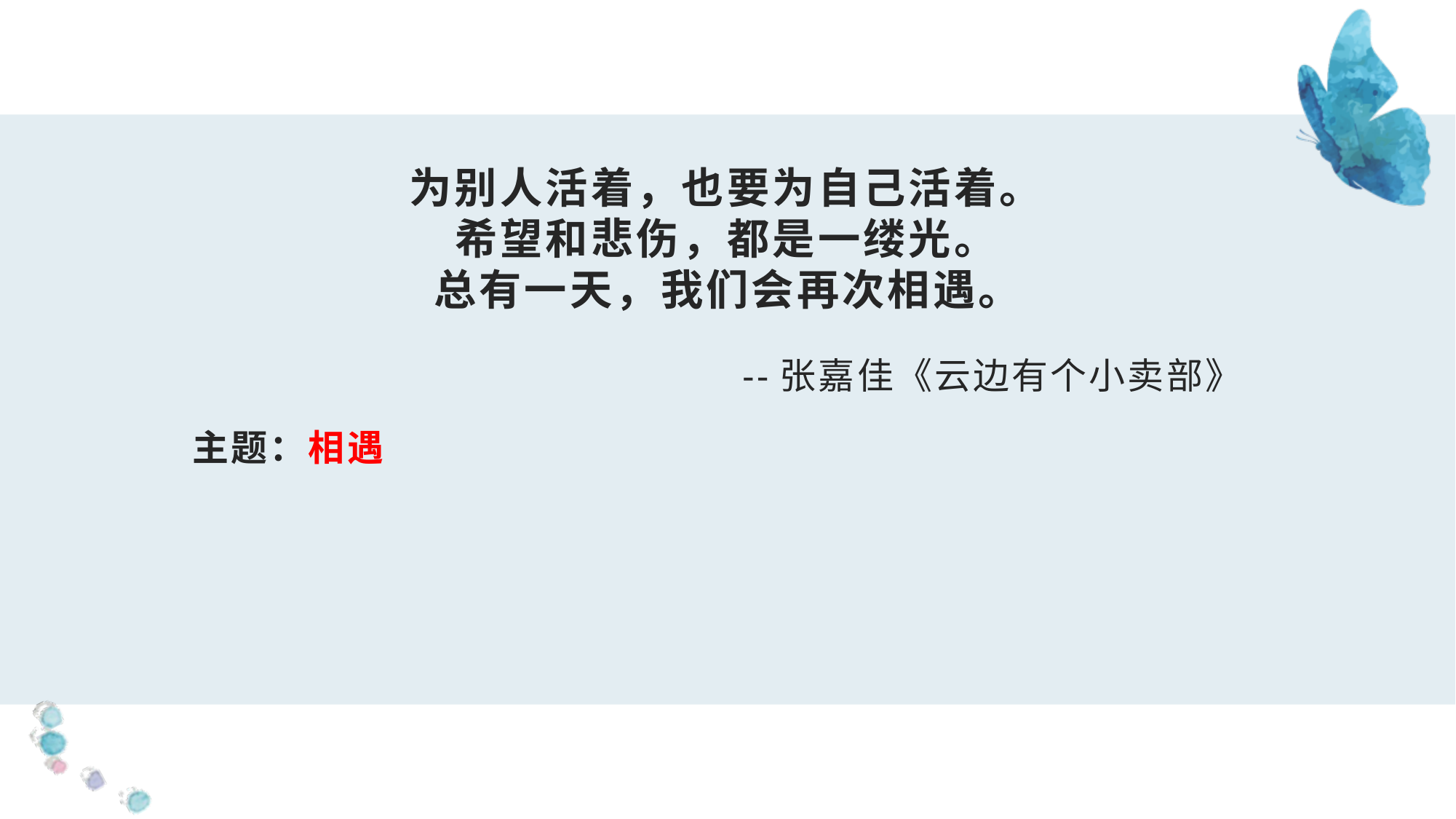

# 为别人活着，也要为自己活着。 希望和悲伤，都是一缕光。 总有一天，我们会再次相遇。
--张嘉佳《云边有个小卖部》
主题：相遇